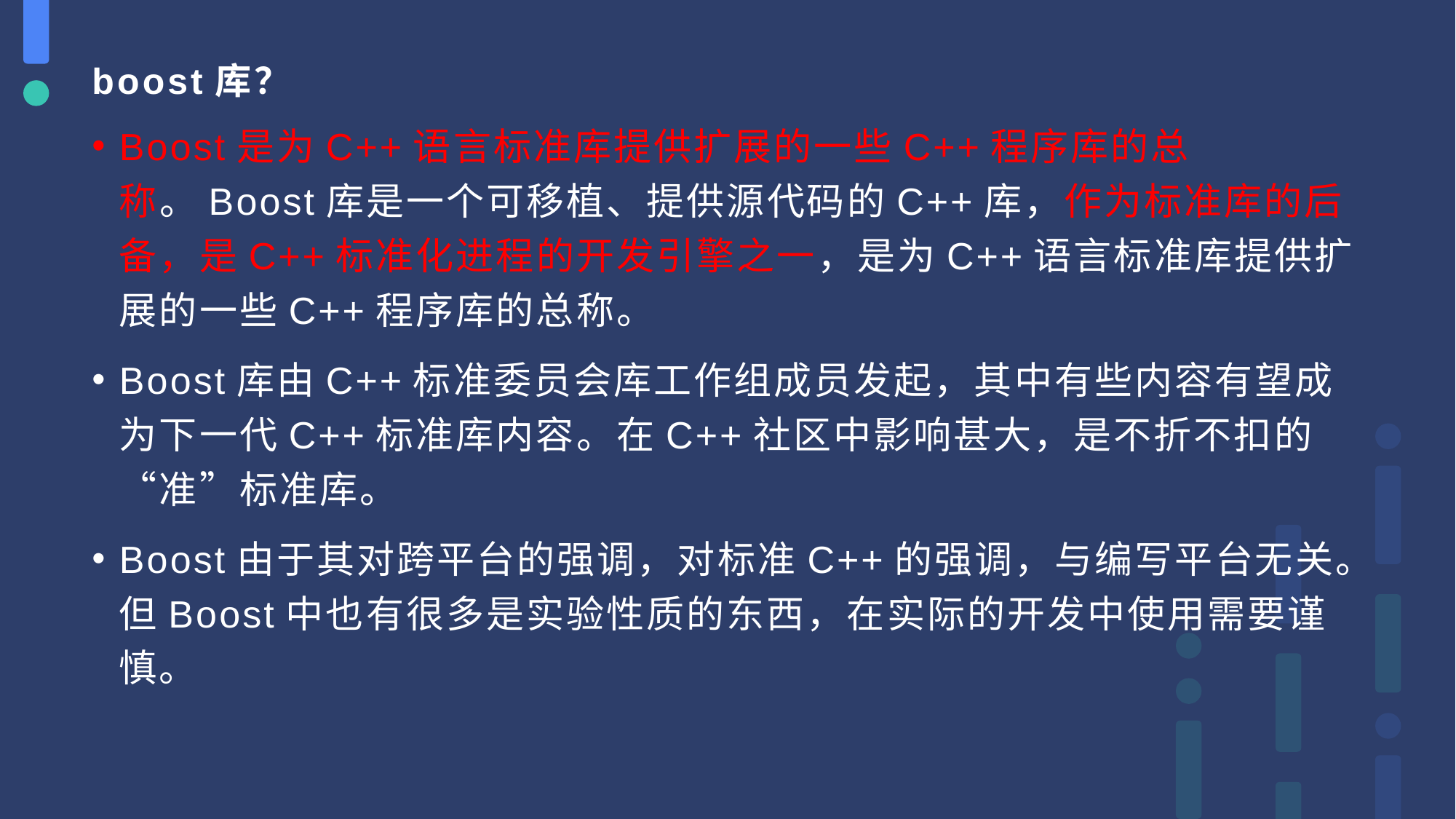

# boost库？
Boost是为C++语言标准库提供扩展的一些C++程序库的总称。Boost库是一个可移植、提供源代码的C++库，作为标准库的后备，是C++标准化进程的开发引擎之一，是为C++语言标准库提供扩展的一些C++程序库的总称。
Boost库由C++标准委员会库工作组成员发起，其中有些内容有望成为下一代C++标准库内容。在C++社区中影响甚大，是不折不扣的“准”标准库。
Boost由于其对跨平台的强调，对标准C++的强调，与编写平台无关。但Boost中也有很多是实验性质的东西，在实际的开发中使用需要谨慎。

7